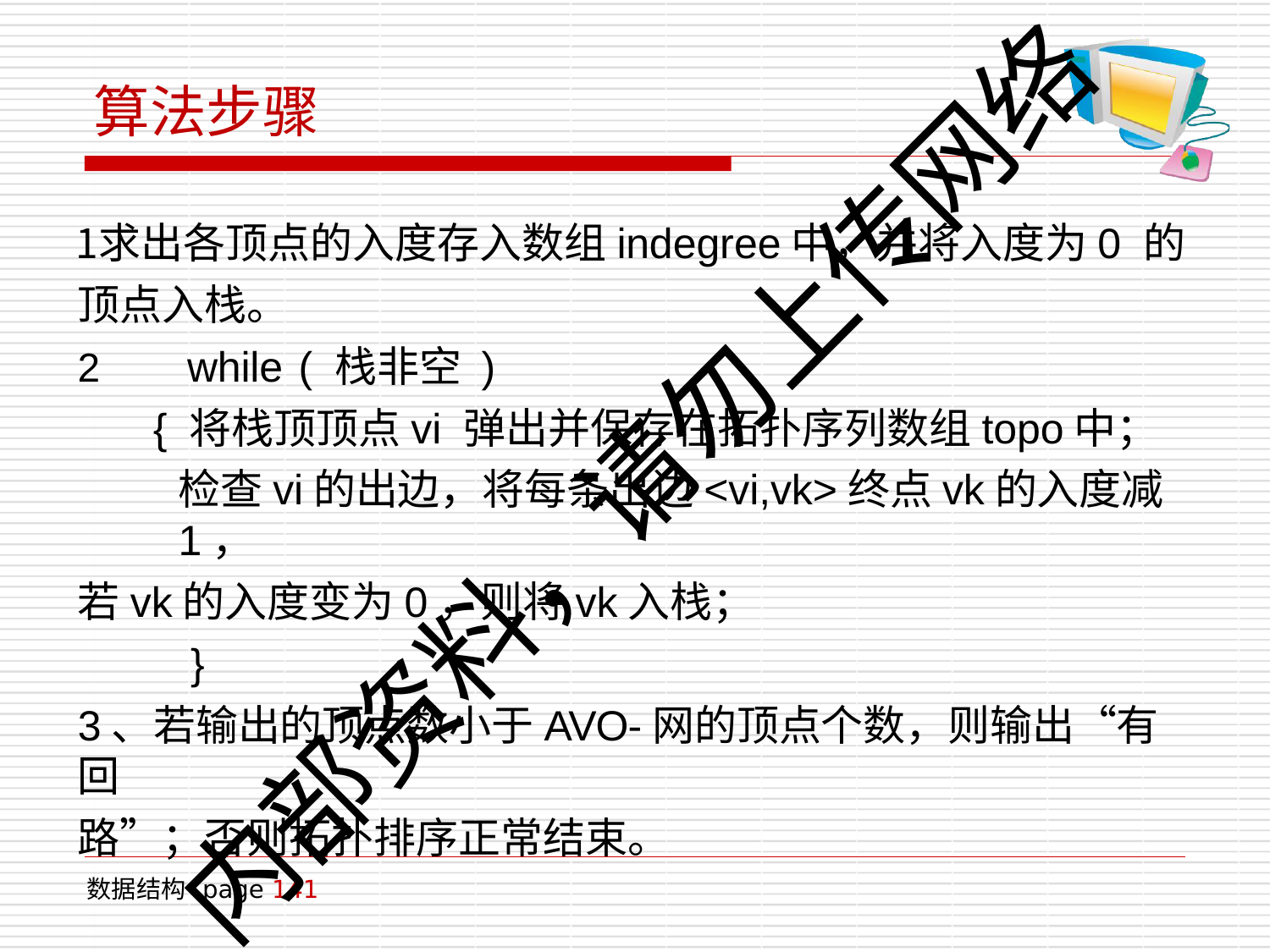

# 算法步骤

求出各顶点的入度存入数组indegree中，并将入度为0 的顶点入栈。
while	( 栈非空 )
{ 将栈顶顶点vi 弹出并保存在拓扑序列数组topo中；
检查vi的出边，将每条出边<vi,vk>终点vk的入度减1，
若vk的入度变为0，则将vk入栈；
}
3、若输出的顶点数小于AVO-网的顶点个数，则输出“有回
路”；否则拓扑排序正常结束。
内部资料，请勿上传网络

数据结构 page 141